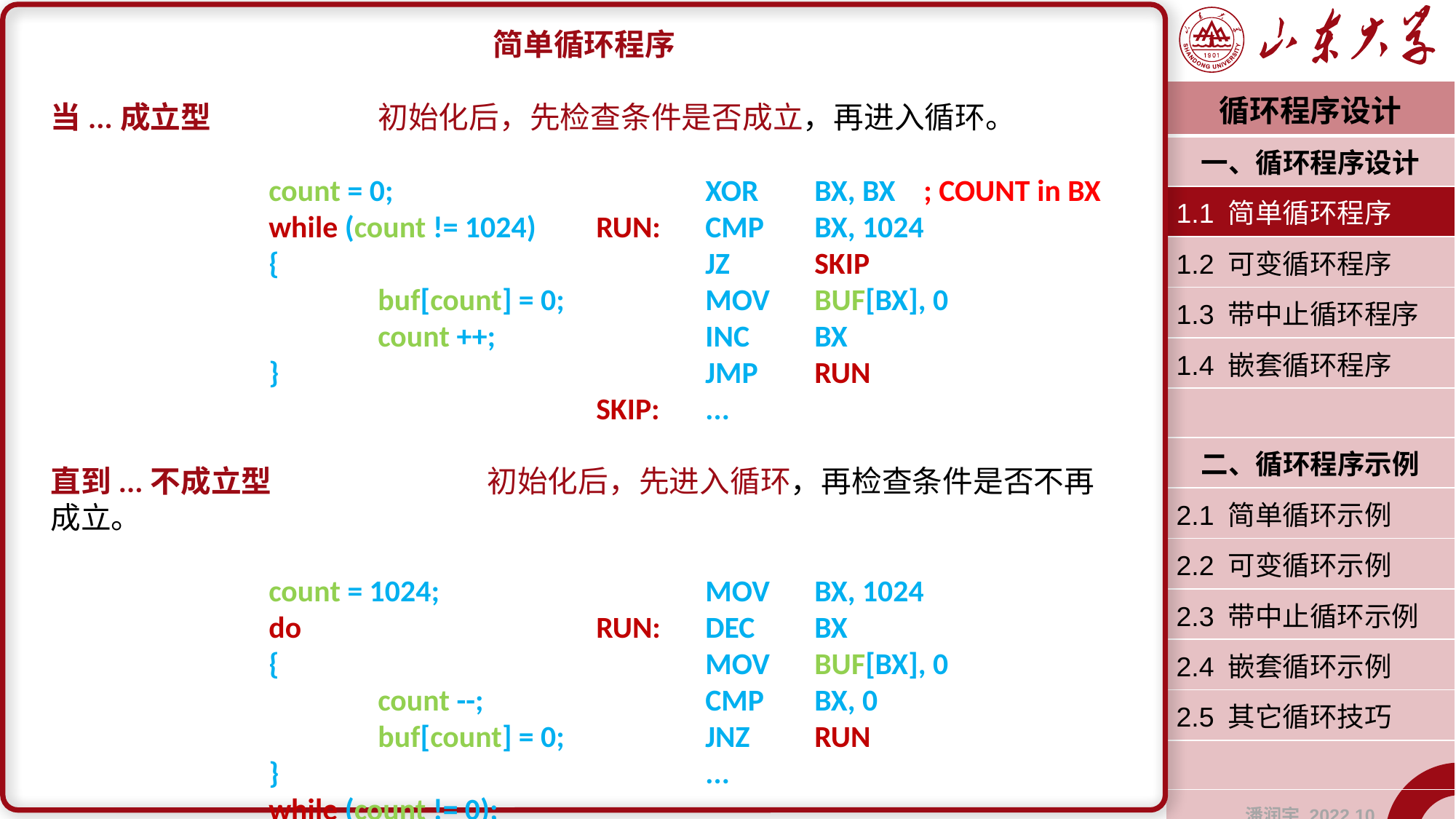

简单循环程序

当...成立型		初始化后，先检查条件是否成立，再进入循环。

		count = 0;			XOR	BX, BX	; COUNT in BX
		while (count != 1024)	RUN:	CMP	BX, 1024
		{				JZ	SKIP
			buf[count] = 0;		MOV	BUF[BX], 0
			count ++;		INC	BX
		}				JMP	RUN
					SKIP:	...

直到...不成立型		初始化后，先进入循环，再检查条件是否不再成立。

		count = 1024;			MOV	BX, 1024
		do			RUN:	DEC	BX
		{				MOV	BUF[BX], 0
			count --;			CMP	BX, 0
			buf[count] = 0;		JNZ	RUN
		}				...
		while (count != 0);
| 循环程序设计 |
| --- |
| 一、循环程序设计 |
| 1.1 简单循环程序 |
| 1.2 可变循环程序 |
| 1.3 带中止循环程序 |
| 1.4 嵌套循环程序 |
|  |
| 二、循环程序示例 |
| 2.1 简单循环示例 |
| 2.2 可变循环示例 |
| 2.3 带中止循环示例 |
| 2.4 嵌套循环示例 |
| 2.5 其它循环技巧 |
|  |
| 潘润宇 2022.10 |